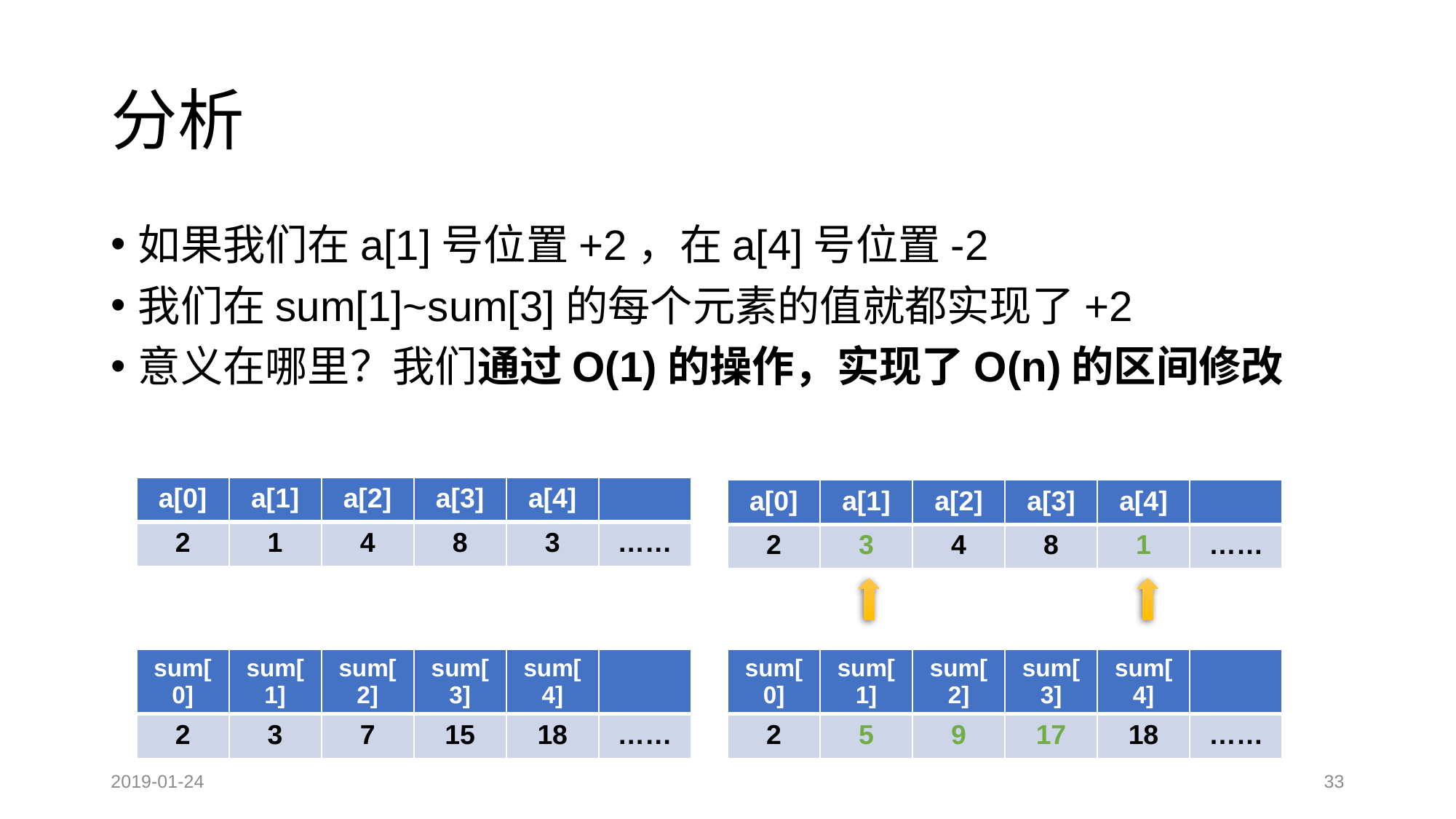

# 分析
如果我们在a[1]号位置+2，在a[4]号位置-2
我们在sum[1]~sum[3]的每个元素的值就都实现了+2
意义在哪里？我们通过O(1)的操作，实现了O(n)的区间修改
| a[0] | a[1] | a[2] | a[3] | a[4] |  |
| --- | --- | --- | --- | --- | --- |
| 2 | 1 | 4 | 8 | 3 | …… |
| a[0] | a[1] | a[2] | a[3] | a[4] |  |
| --- | --- | --- | --- | --- | --- |
| 2 | 3 | 4 | 8 | 1 | …… |

| sum[0] | sum[1] | sum[2] | sum[3] | sum[4] |  |
| --- | --- | --- | --- | --- | --- |
| 2 | 3 | 7 | 15 | 18 | …… |
| sum[0] | sum[1] | sum[2] | sum[3] | sum[4] |  |
| --- | --- | --- | --- | --- | --- |
| 2 | 5 | 9 | 17 | 18 | …… |
2019-01-24
33